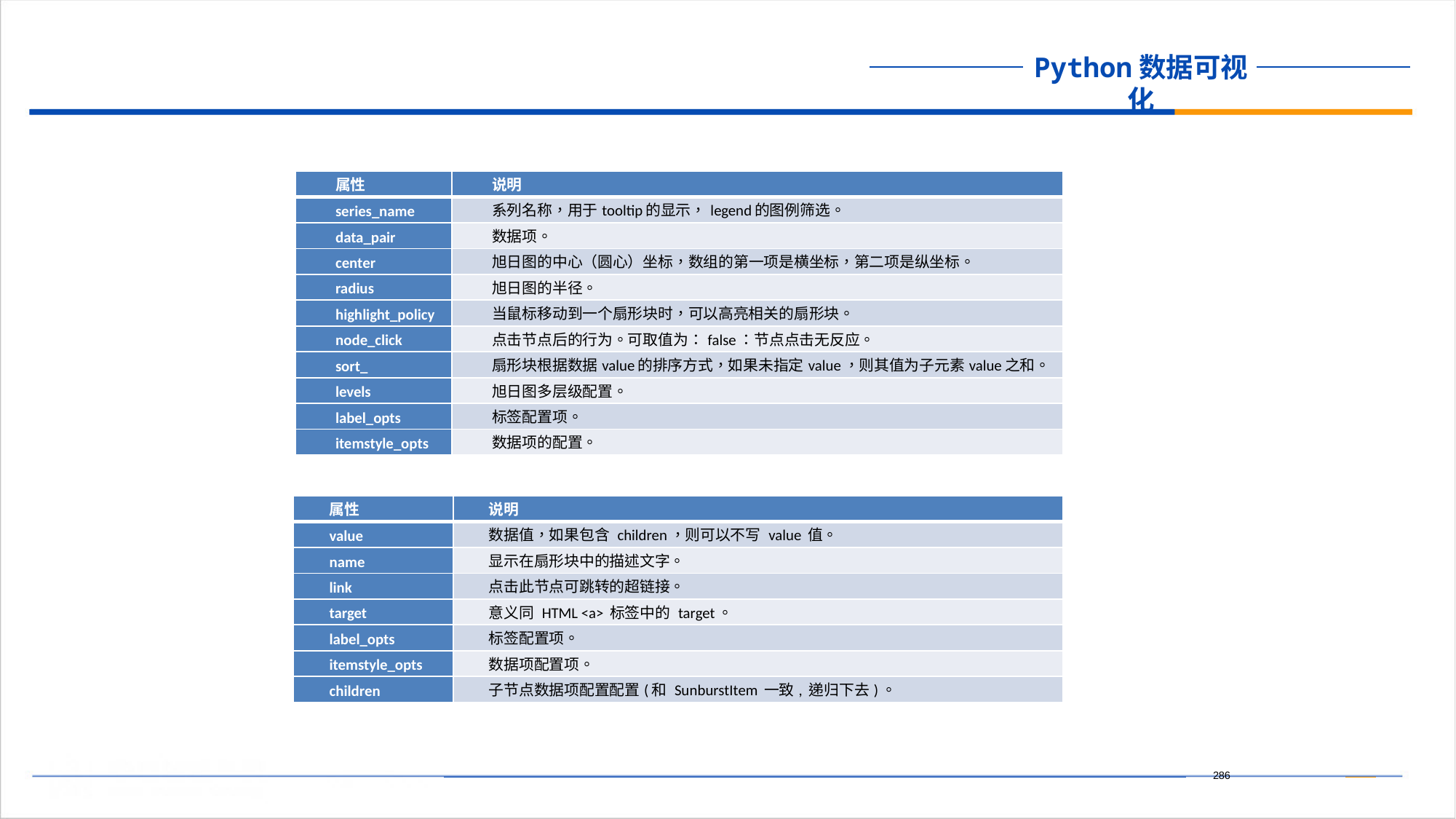

| 属性 | 说明 |
| --- | --- |
| series\_name | 系列名称，用于tooltip的显示，legend的图例筛选。 |
| data\_pair | 数据项。 |
| center | 旭日图的中心（圆心）坐标，数组的第一项是横坐标，第二项是纵坐标。 |
| radius | 旭日图的半径。 |
| highlight\_policy | 当鼠标移动到一个扇形块时，可以高亮相关的扇形块。 |
| node\_click | 点击节点后的行为。可取值为：false：节点点击无反应。 |
| sort\_ | 扇形块根据数据value的排序方式，如果未指定value，则其值为子元素value之和。 |
| levels | 旭日图多层级配置。 |
| label\_opts | 标签配置项。 |
| itemstyle\_opts | 数据项的配置。 |
| 属性 | 说明 |
| --- | --- |
| value | 数据值，如果包含 children，则可以不写 value 值。 |
| name | 显示在扇形块中的描述文字。 |
| link | 点击此节点可跳转的超链接。 |
| target | 意义同 HTML <a> 标签中的 target。 |
| label\_opts | 标签配置项。 |
| itemstyle\_opts | 数据项配置项。 |
| children | 子节点数据项配置配置(和 SunburstItem 一致, 递归下去)。 |